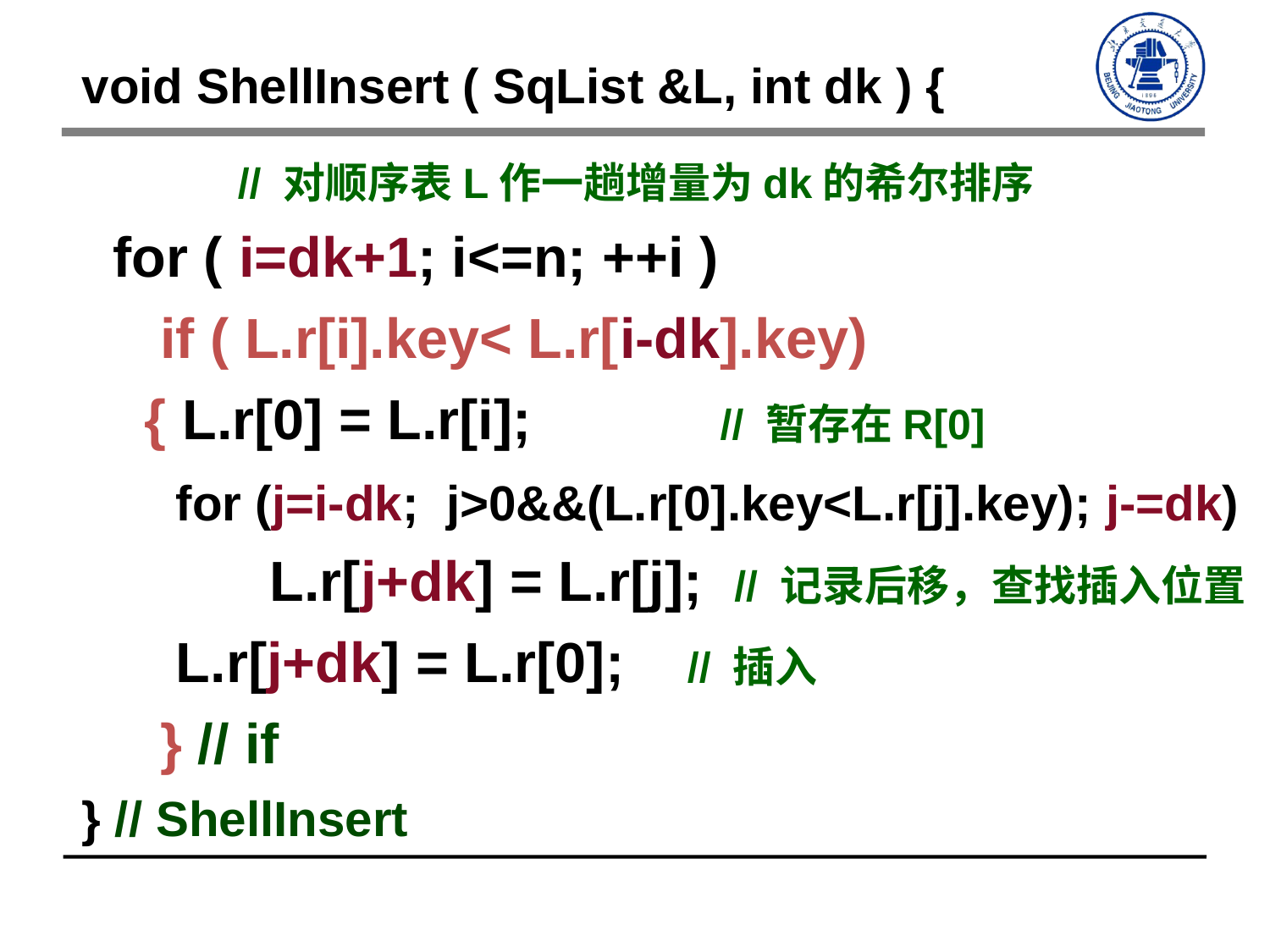

void ShellInsert ( SqList &L, int dk ) {

                // 对顺序表L作一趟增量为dk的希尔排序
  for ( i=dk+1; i<=n; ++i )
     if ( L.r[i].key< L.r[i-dk].key)
    { L.r[0] = L.r[i];            // 暂存在R[0]
      for (j=i-dk;  j>0&&(L.r[0].key<L.r[j].key); j-=dk)
            L.r[j+dk] = L.r[j];  // 记录后移，查找插入位置
      L.r[j+dk] = L.r[0];    // 插入
     } // if
} // ShellInsert